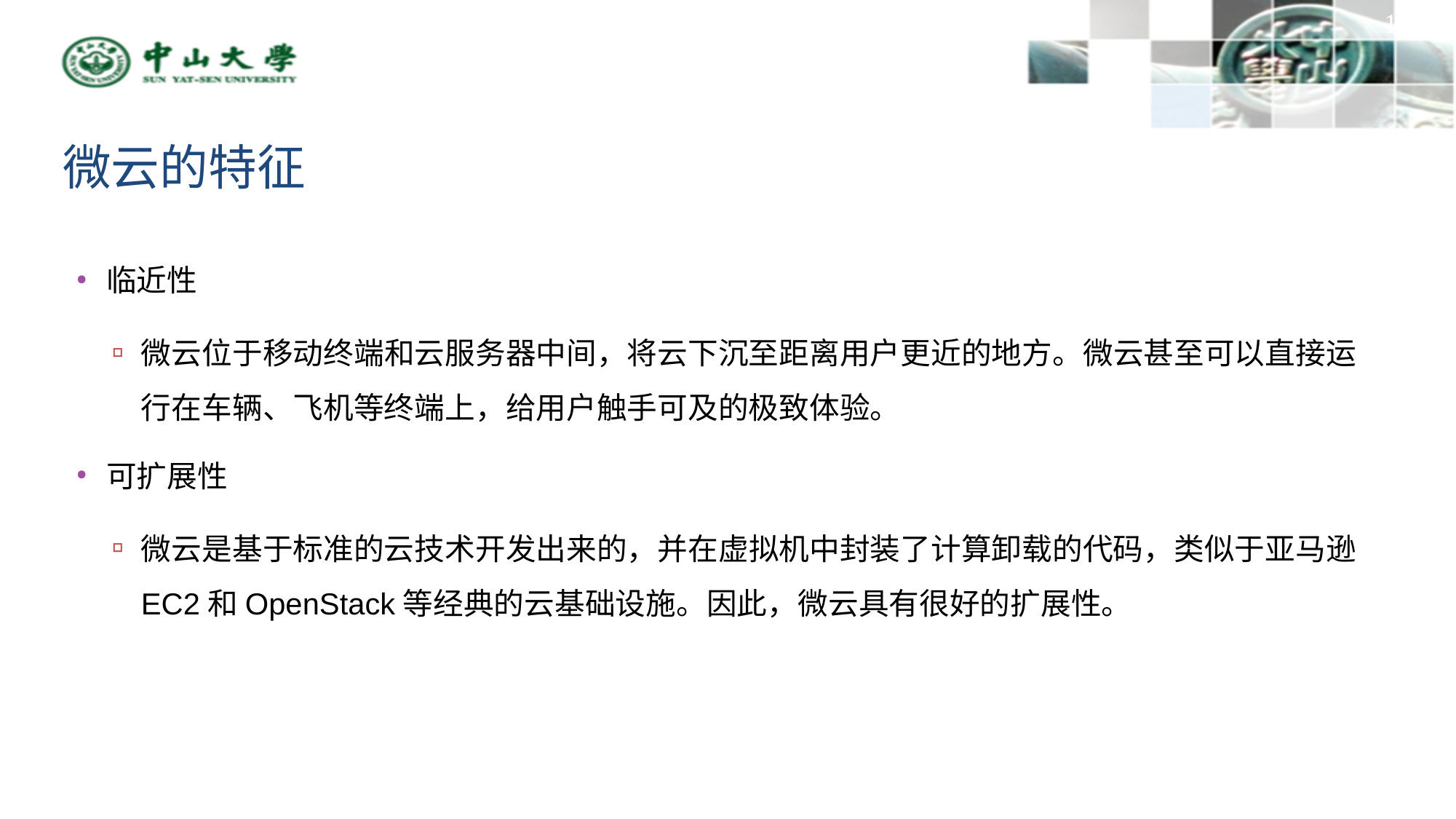

17
# 微云的特征
临近性
微云位于移动终端和云服务器中间，将云下沉至距离用户更近的地方。微云甚至可以直接运行在车辆、飞机等终端上，给用户触手可及的极致体验。
可扩展性
微云是基于标准的云技术开发出来的，并在虚拟机中封装了计算卸载的代码，类似于亚马逊EC2和OpenStack等经典的云基础设施。因此，微云具有很好的扩展性。